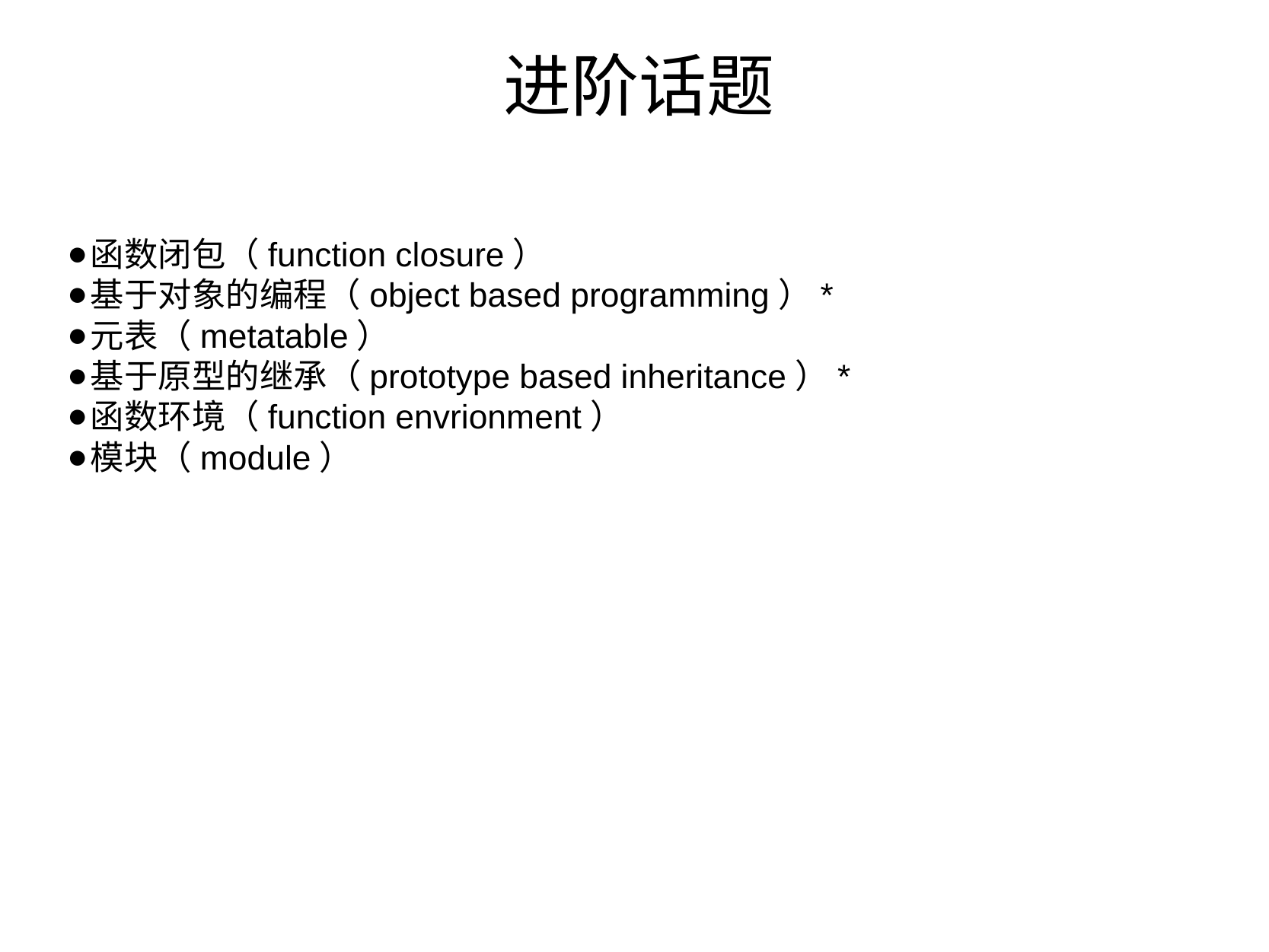

# 进阶话题
函数闭包（function closure）
基于对象的编程（object based programming）*
元表（metatable）
基于原型的继承（prototype based inheritance）*
函数环境（function envrionment）
模块（module）